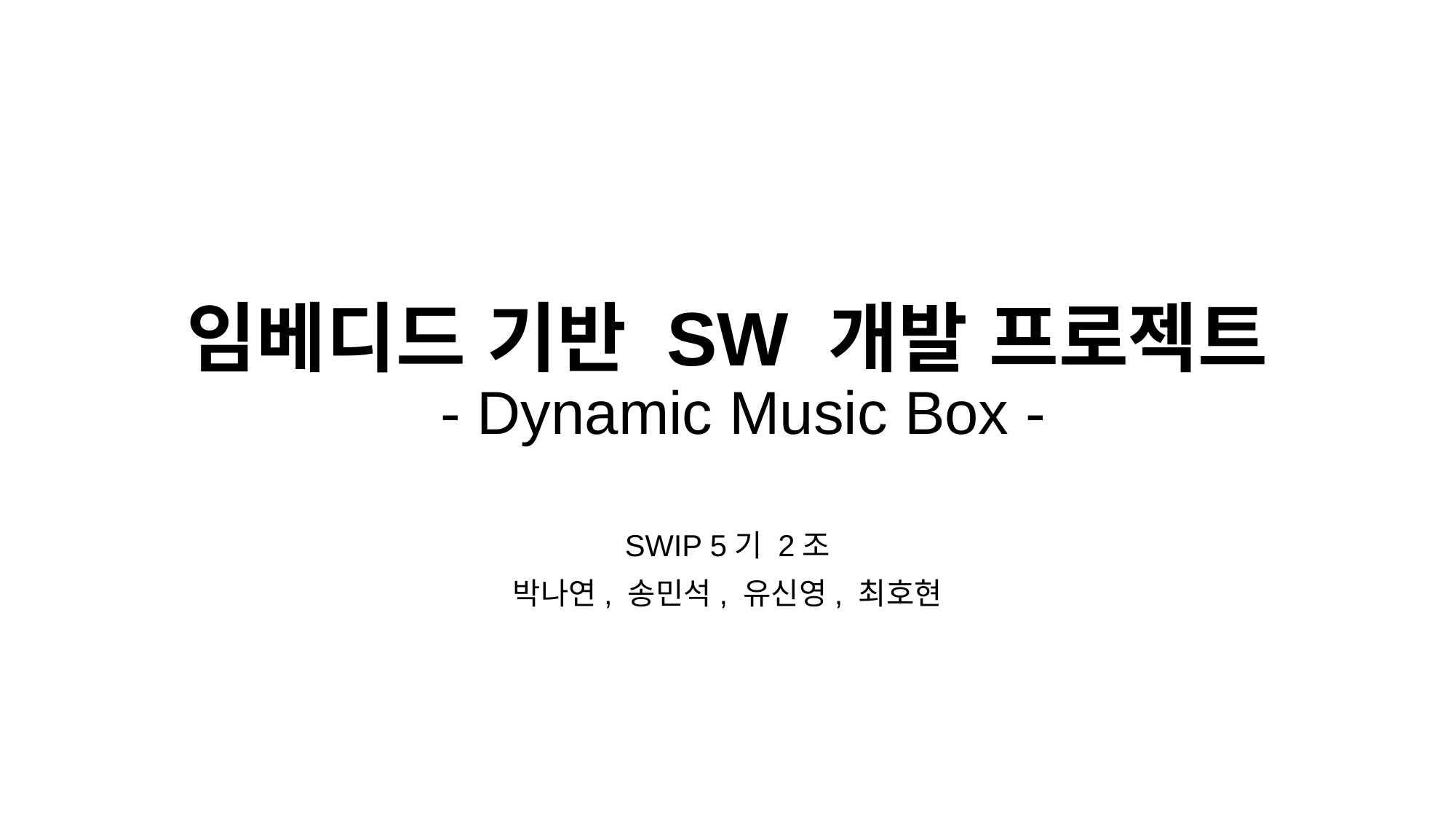

# 임베디드 기반 SW 개발 프로젝트 - Dynamic Music Box -
SWIP 5기 2조
박나연, 송민석, 유신영, 최호현